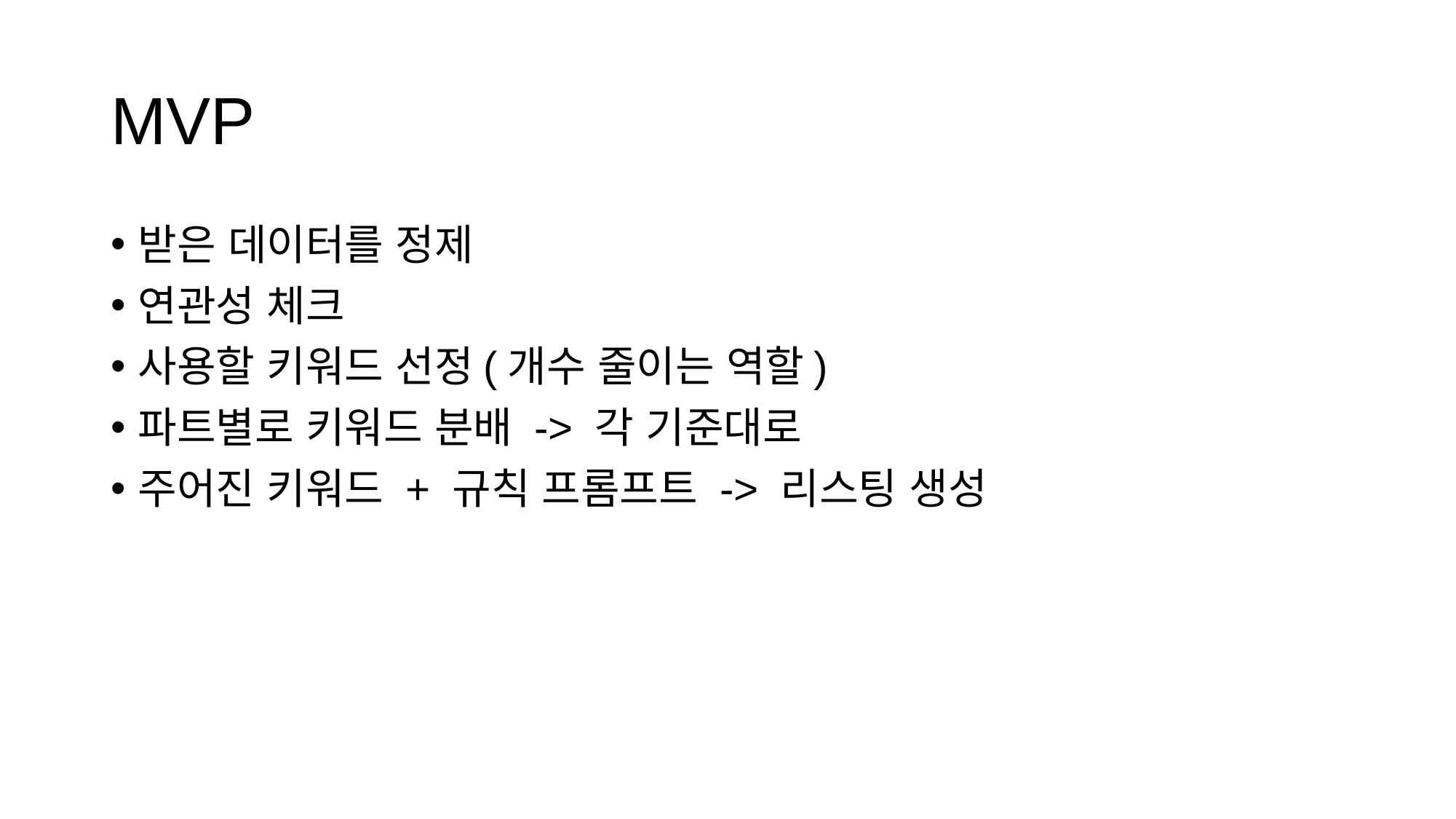

# MVP
받은 데이터를 정제
연관성 체크
사용할 키워드 선정(개수 줄이는 역할)
파트별로 키워드 분배 -> 각 기준대로
주어진 키워드 + 규칙 프롬프트 -> 리스팅 생성